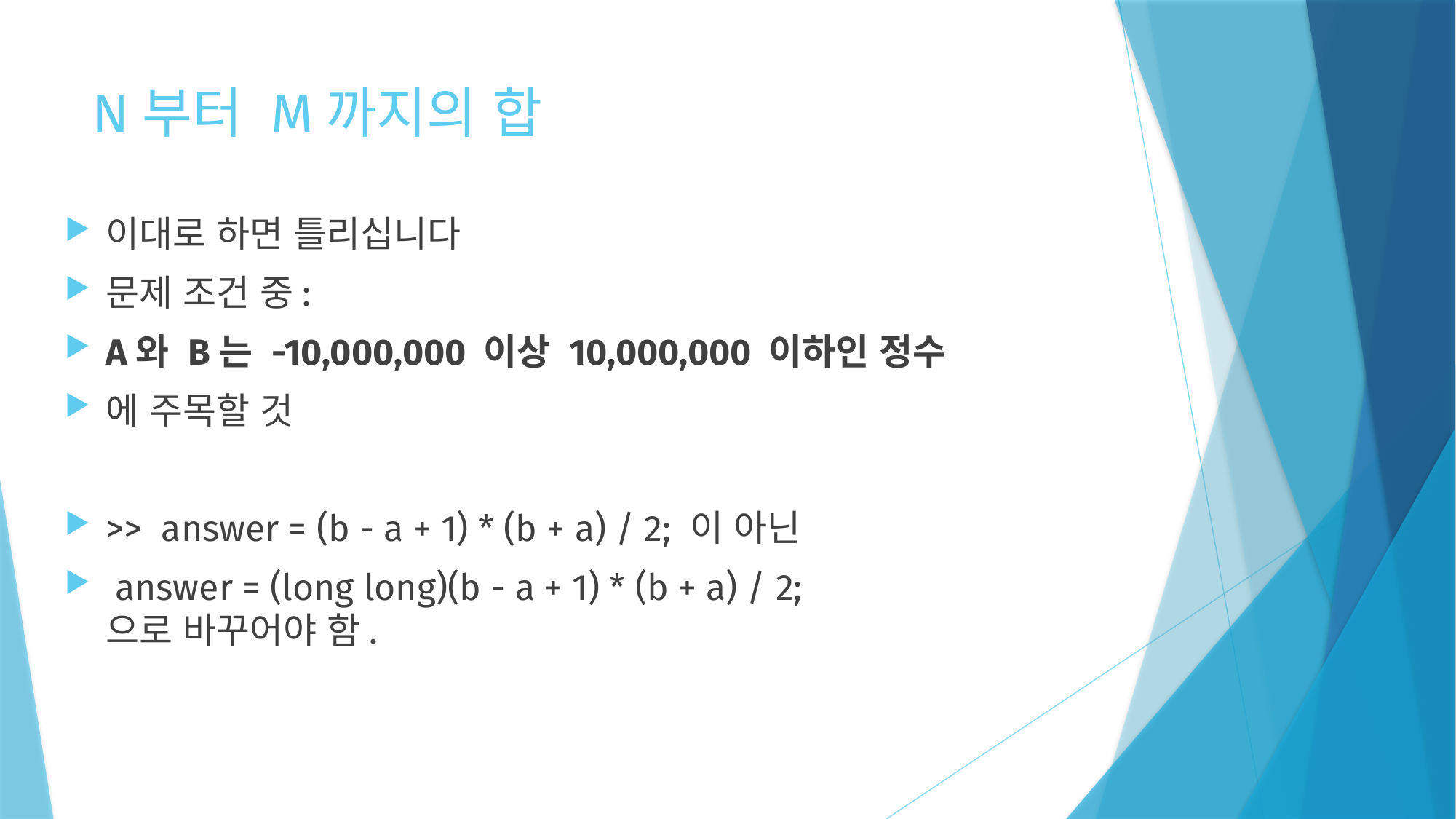

# N부터 M까지의 합
이대로 하면 틀리십니다
문제 조건 중:
A와 B는 -10,000,000 이상 10,000,000 이하인 정수
에 주목할 것

>>  answer = (b - a + 1) * (b + a) / 2; 이 아닌
 answer = (long long)(b - a + 1) * (b + a) / 2;
으로 바꾸어야 함.